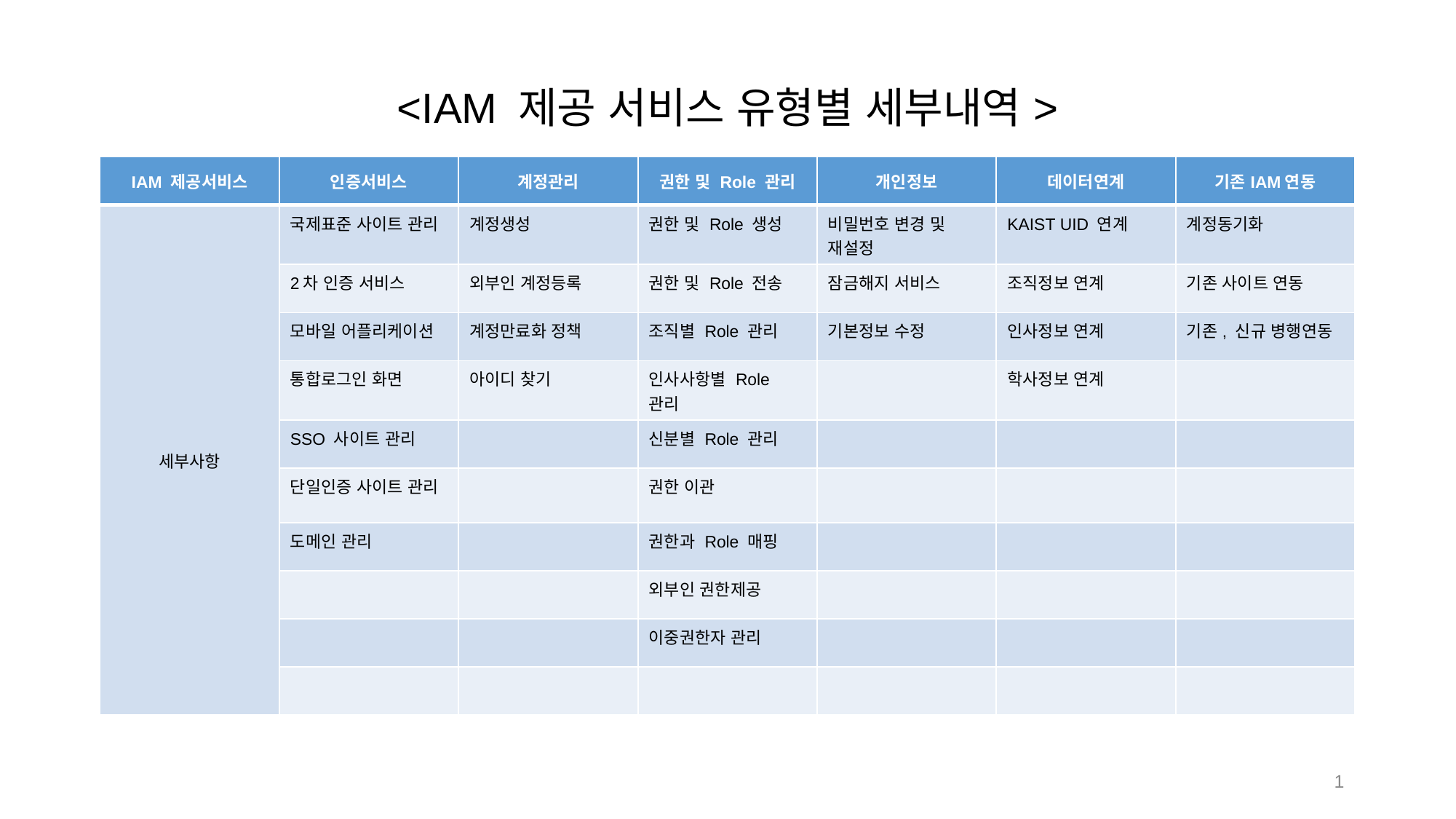

# <IAM 제공 서비스 유형별 세부내역>
| IAM 제공서비스 | 인증서비스 | 계정관리 | 권한 및 Role 관리 | 개인정보 | 데이터연계 | 기존IAM연동 |
| --- | --- | --- | --- | --- | --- | --- |
| 세부사항 | 국제표준 사이트 관리 | 계정생성 | 권한 및 Role 생성 | 비밀번호 변경 및 재설정 | KAIST UID 연계 | 계정동기화 |
|  | 2차 인증 서비스 | 외부인 계정등록 | 권한 및 Role 전송 | 잠금해지 서비스 | 조직정보 연계 | 기존 사이트 연동 |
|  | 모바일 어플리케이션 | 계정만료화 정책 | 조직별 Role 관리 | 기본정보 수정 | 인사정보 연계 | 기존, 신규 병행연동 |
|  | 통합로그인 화면 | 아이디 찾기 | 인사사항별 Role 관리 |  | 학사정보 연계 |  |
|  | SSO 사이트 관리 |  | 신분별 Role 관리 |  |  |  |
|  | 단일인증 사이트 관리 |  | 권한 이관 |  |  |  |
|  | 도메인 관리 |  | 권한과 Role 매핑 |  |  |  |
|  |  |  | 외부인 권한제공 |  |  |  |
|  |  |  | 이중권한자 관리 |  |  |  |
|  |  |  |  |  |  |  |
1